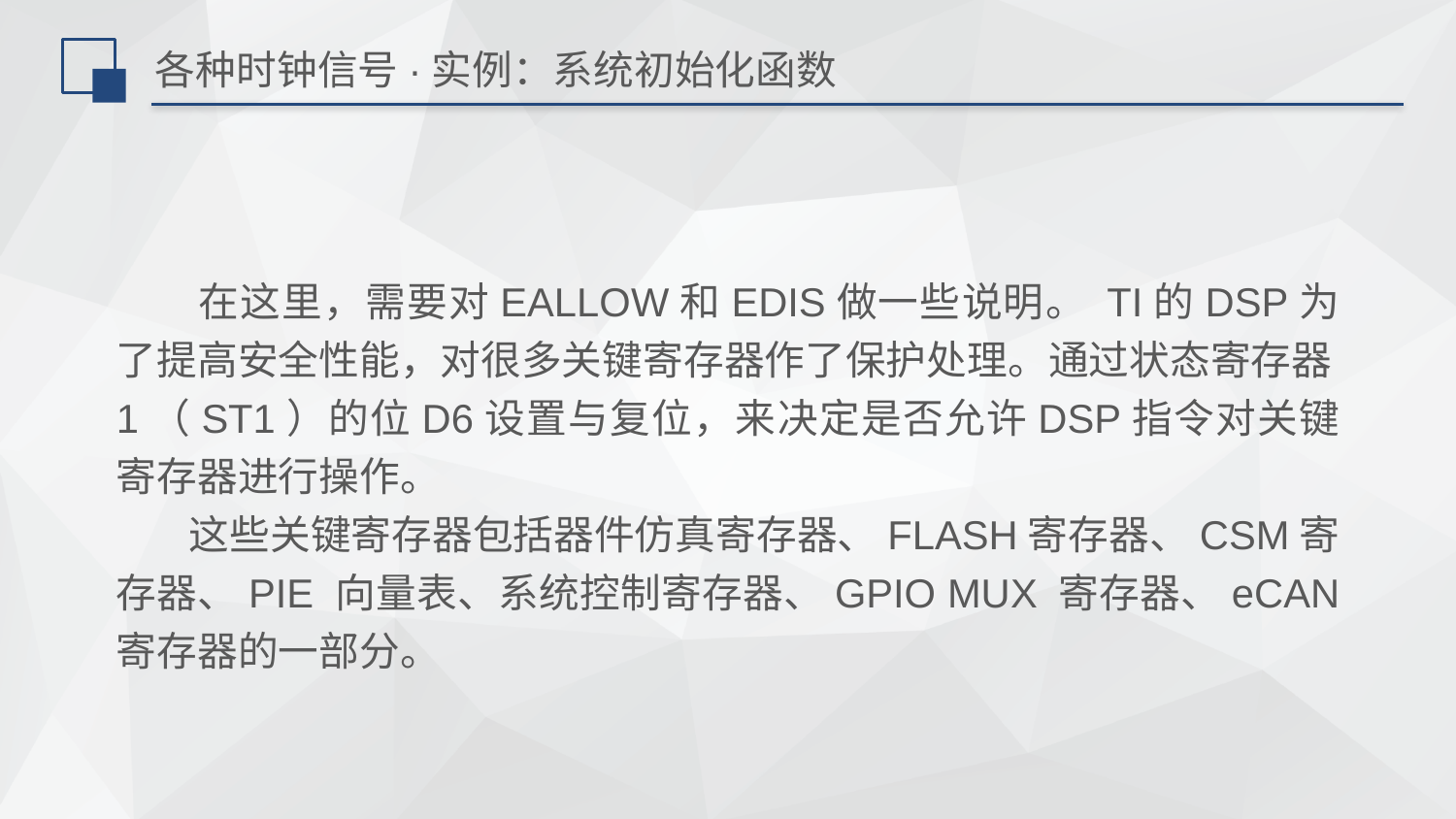

# 各种时钟信号·实例：系统初始化函数
       在这里，需要对EALLOW和EDIS做一些说明。 TI的DSP为了提高安全性能，对很多关键寄存器作了保护处理。通过状态寄存器1（ST1）的位D6设置与复位，来决定是否允许DSP指令对关键寄存器进行操作。
       这些关键寄存器包括器件仿真寄存器、FLASH寄存器、CSM寄存器、PIE 向量表、系统控制寄存器、GPIO MUX 寄存器、eCAN 寄存器的一部分。